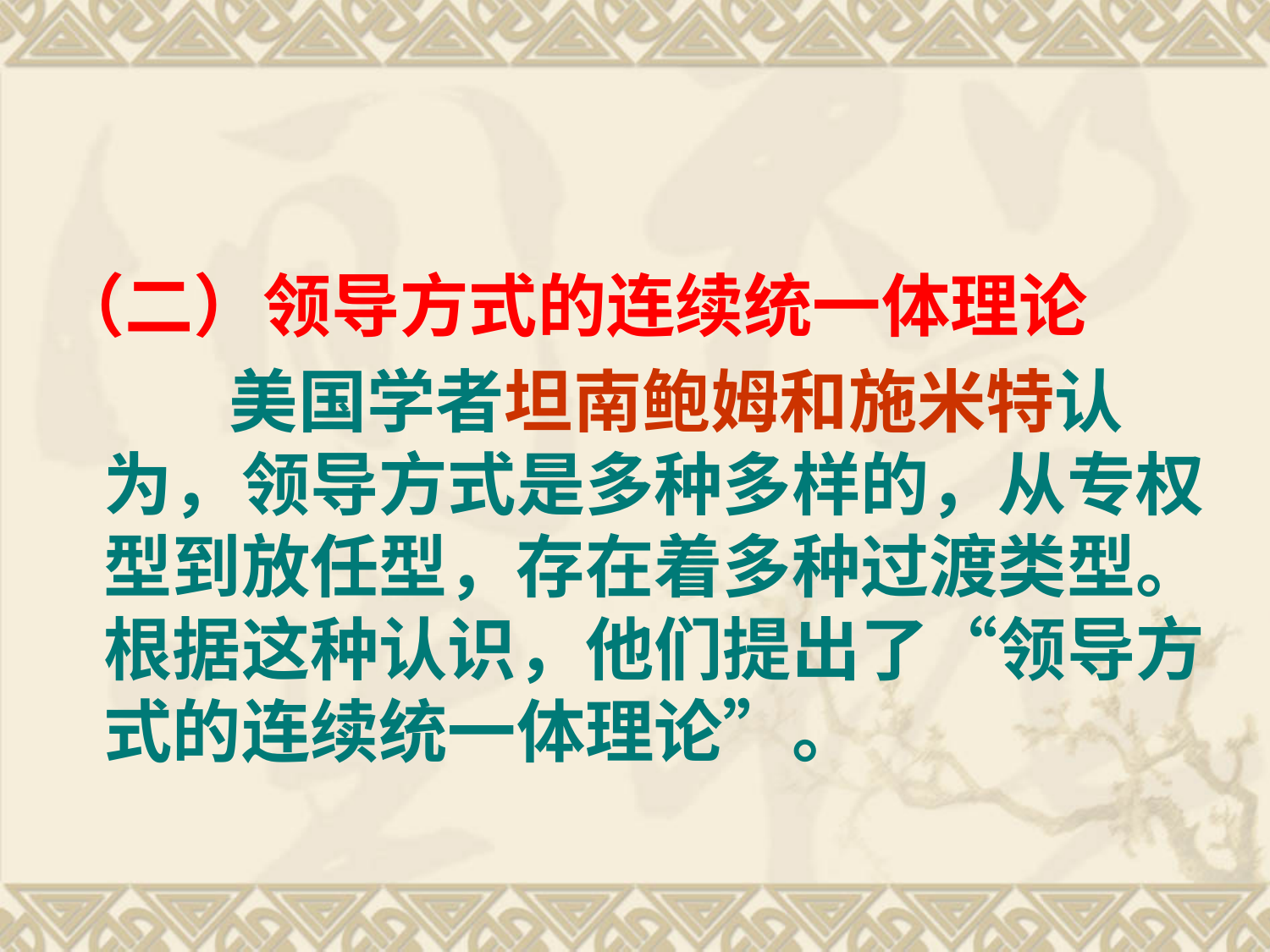

#
（二）领导方式的连续统一体理论
          美国学者坦南鲍姆和施米特认为，领导方式是多种多样的，从专权型到放任型，存在着多种过渡类型。根据这种认识，他们提出了“领导方式的连续统一体理论”。